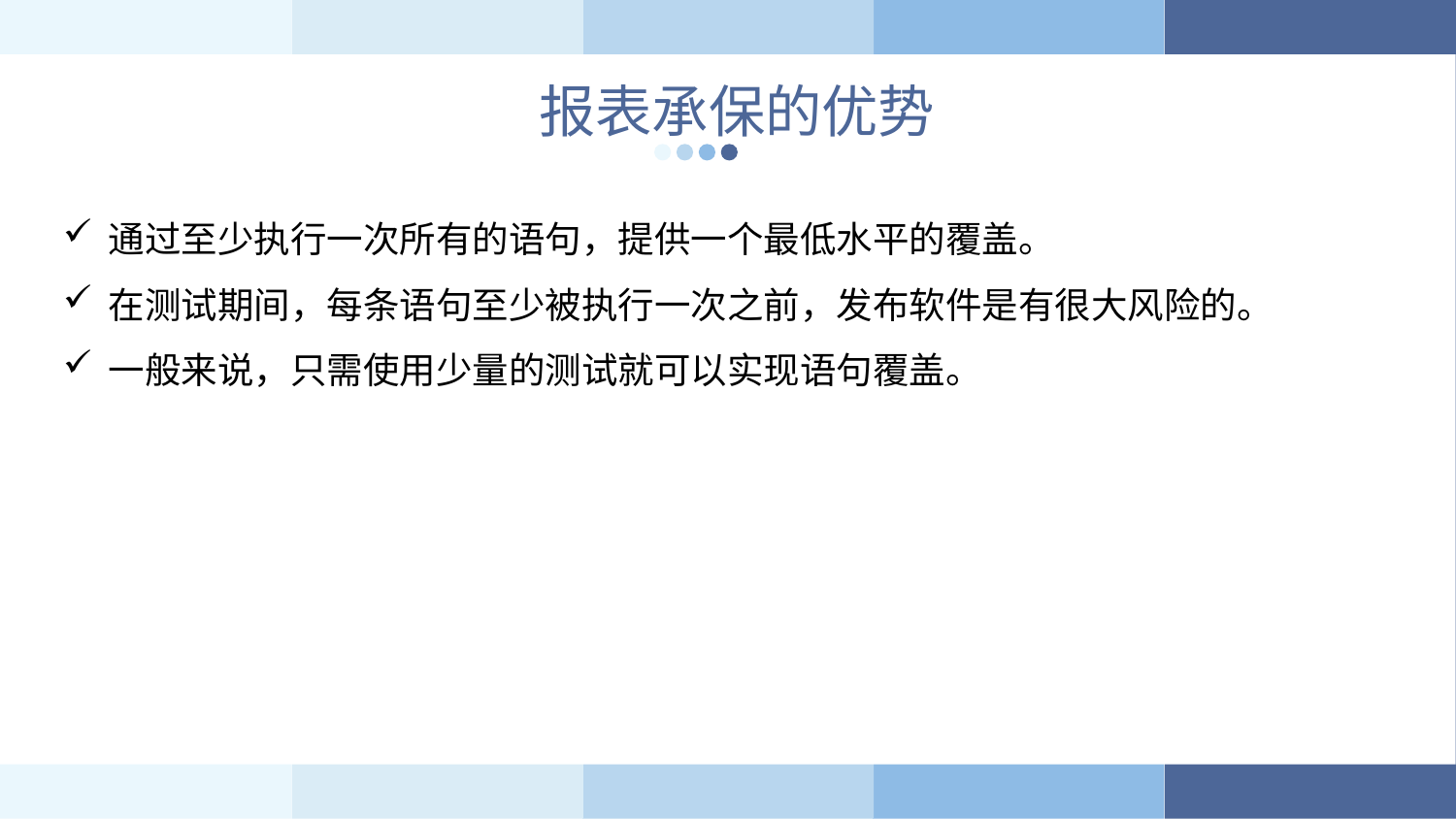

报表承保的优势

通过至少执行一次所有的语句，提供一个最低水平的覆盖。
在测试期间，每条语句至少被执行一次之前，发布软件是有很大风险的。
一般来说，只需使用少量的测试就可以实现语句覆盖。